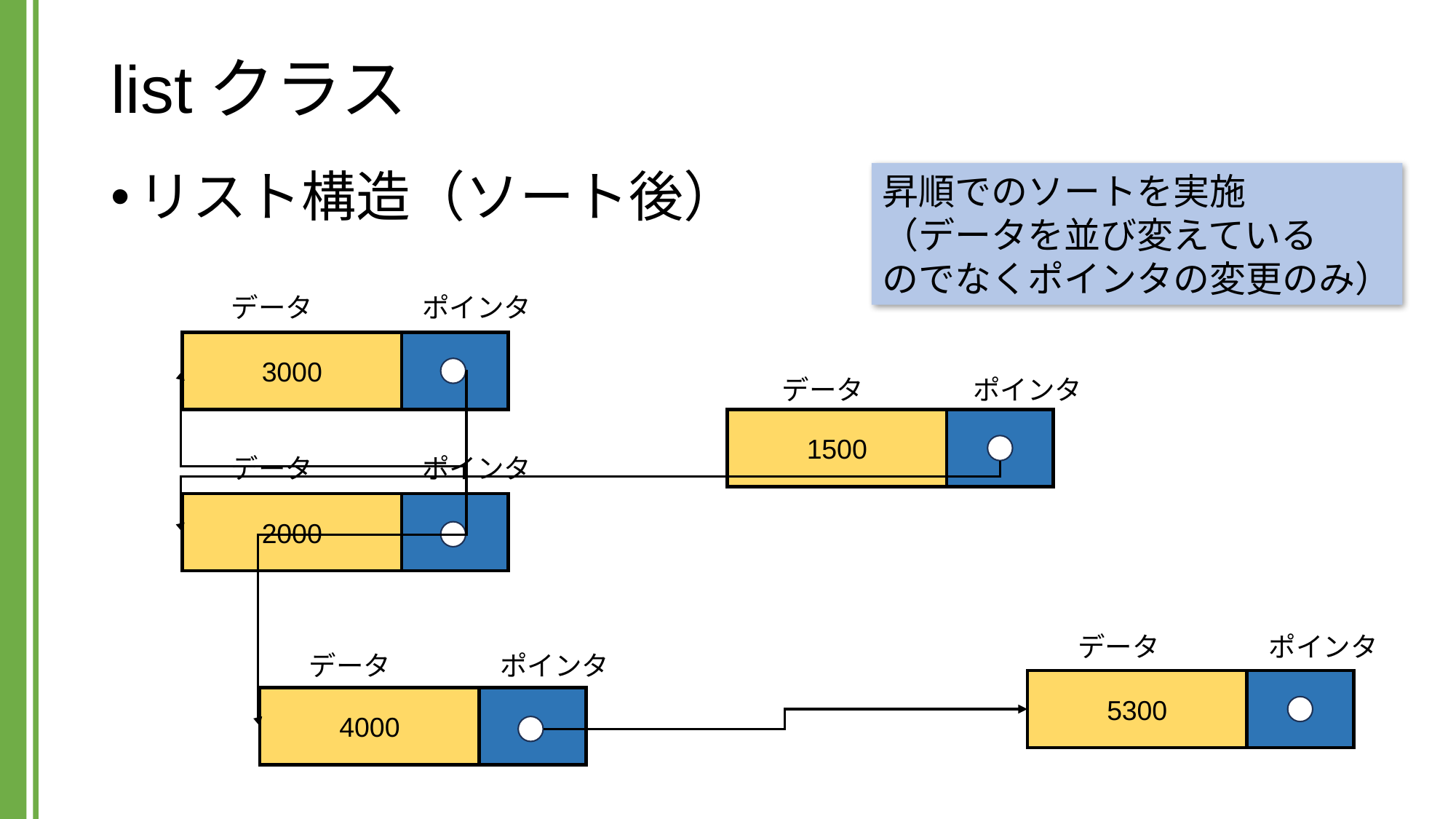

# listクラス
昇順でのソートを実施
（データを並び変えている
のでなくポインタの変更のみ）
リスト構造（ソート後）
データ　　　　ポインタ
3000

データ　　　　ポインタ
1500

データ　　　　ポインタ
2000

データ　　　　ポインタ
データ　　　　ポインタ
5300

4000